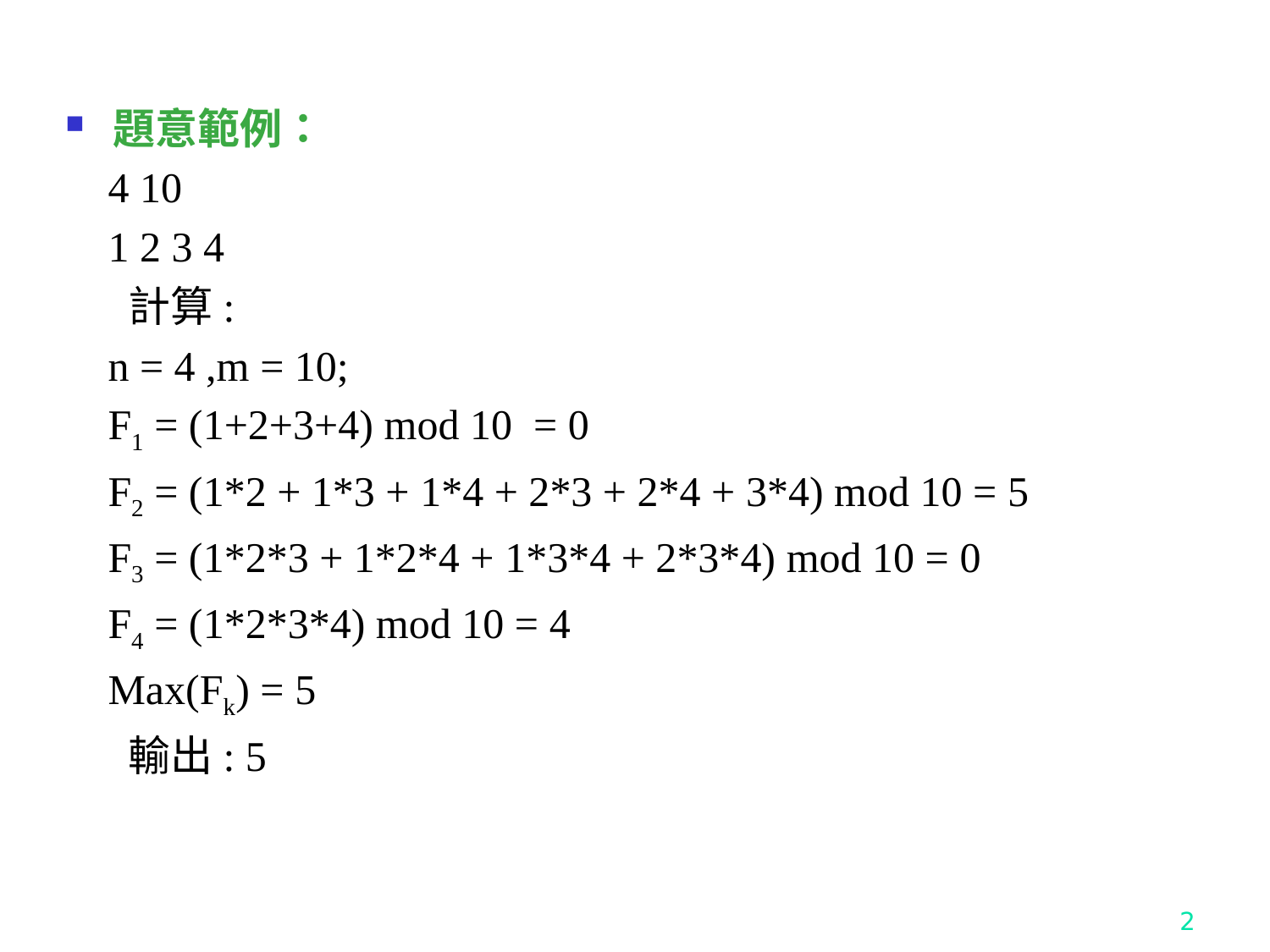

題意範例：
    4 10
    1 2 3 4
    計算:
    n = 4 ,m = 10;
    F1 = (1+2+3+4) mod 10  = 0
    F2 = (1*2 + 1*3 + 1*4 + 2*3 + 2*4 + 3*4) mod 10 = 5
    F3 = (1*2*3 + 1*2*4 + 1*3*4 + 2*3*4) mod 10 = 0
    F4 = (1*2*3*4) mod 10 = 4
    Max(Fk) = 5
    輸出: 5

2